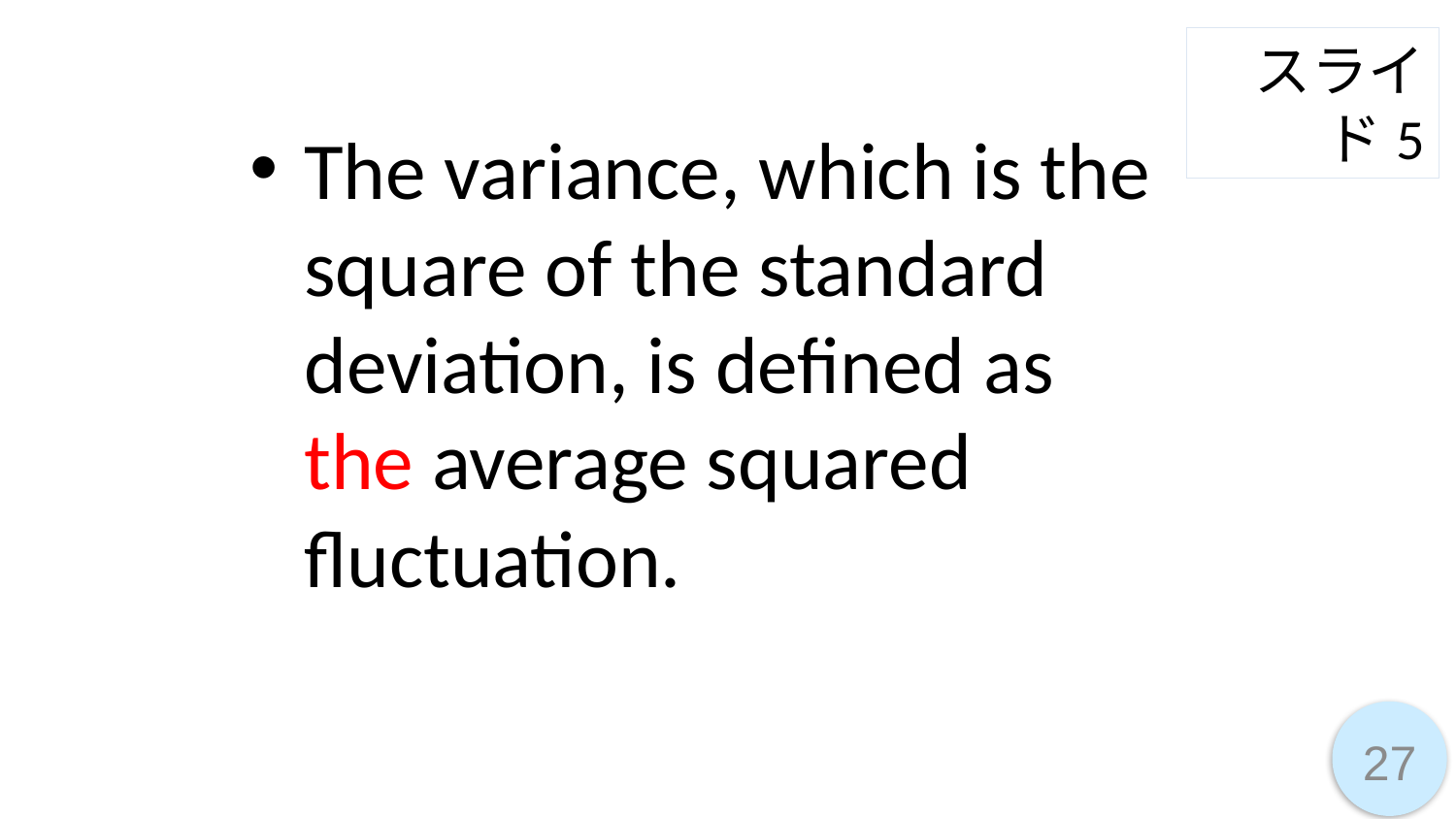

スライド5
The variance, which is the square of the standard deviation, is defined as the average squared fluctuation.
27